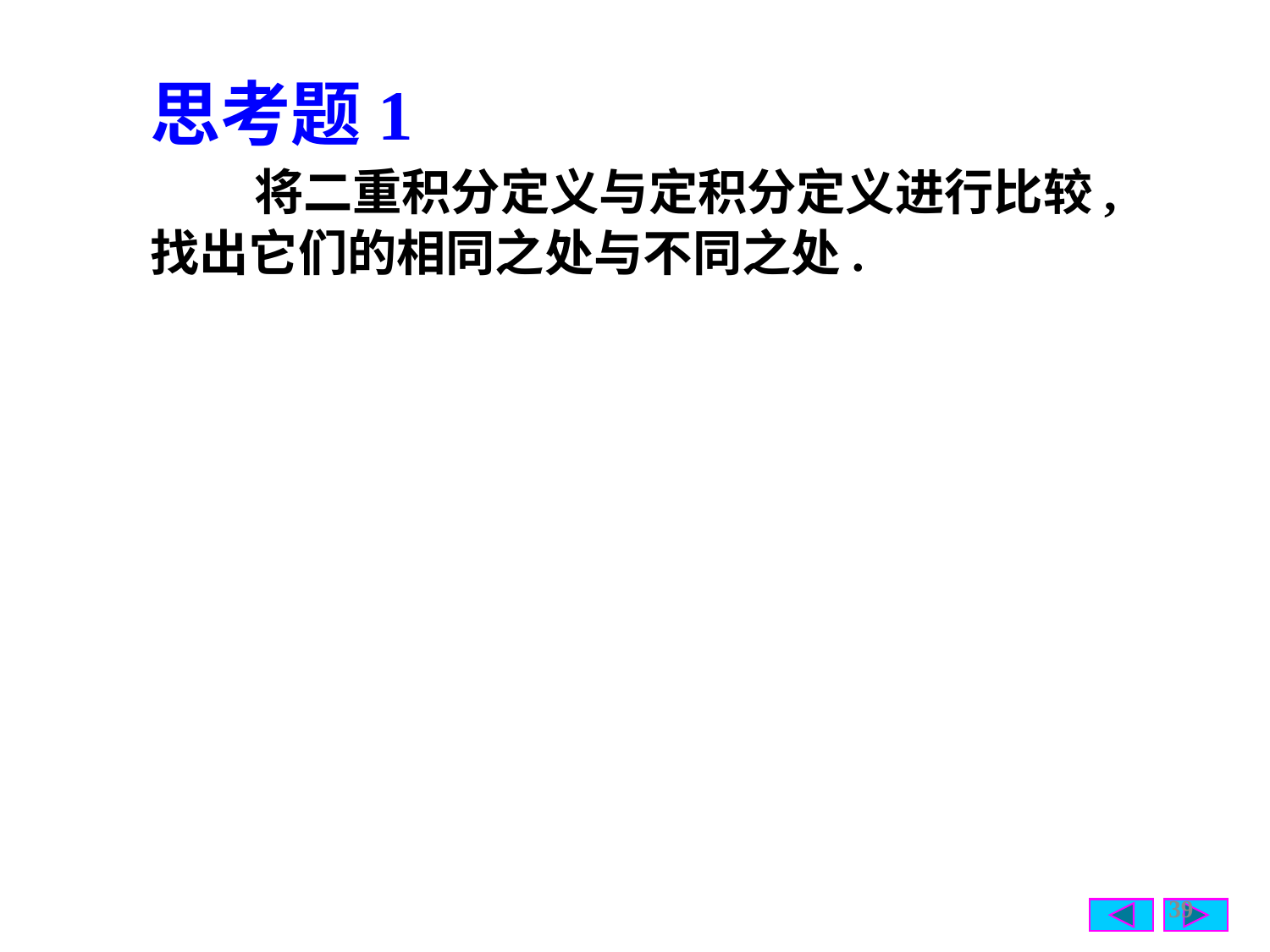

思考题1
       将二重积分定义与定积分定义进行比较,找出它们的相同之处与不同之处.
39